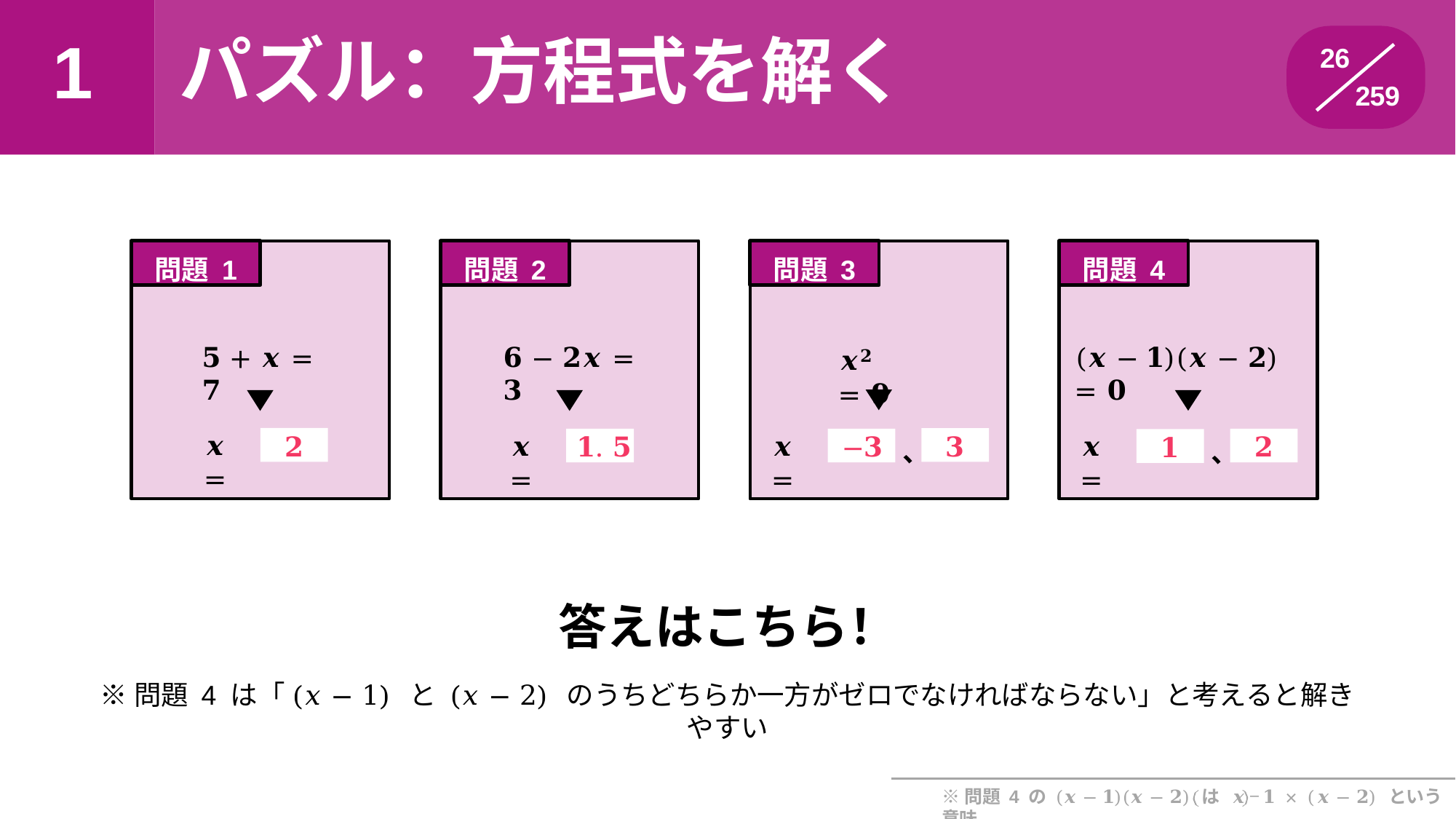

パズル：方程式を解く
# 1
26
259

問題 1
問題 2
問題 3
問題 4
𝟓 + 𝒙 = 𝟕
𝟔 − 𝟐𝒙 = 𝟑
(𝒙 − 𝟏)(𝒙 − 𝟐) = 𝟎
𝒙𝟐 = 𝟗

𝒙 =
𝒙 =
𝒙 =
𝒙 =
𝟐
𝟑
𝟏. 𝟓
−𝟑
𝟐
𝟏
、
、
答えはこちら！
※問題 4 は「(𝑥 − 1) と (𝑥 − 2) のうちどちらか一方がゼロでなければならない」と考えると解きやすい

※問題 4 の (𝒙 − 𝟏)(𝒙 − 𝟐) は 𝒙 − 𝟏 × (𝒙 − 𝟐) という意味。